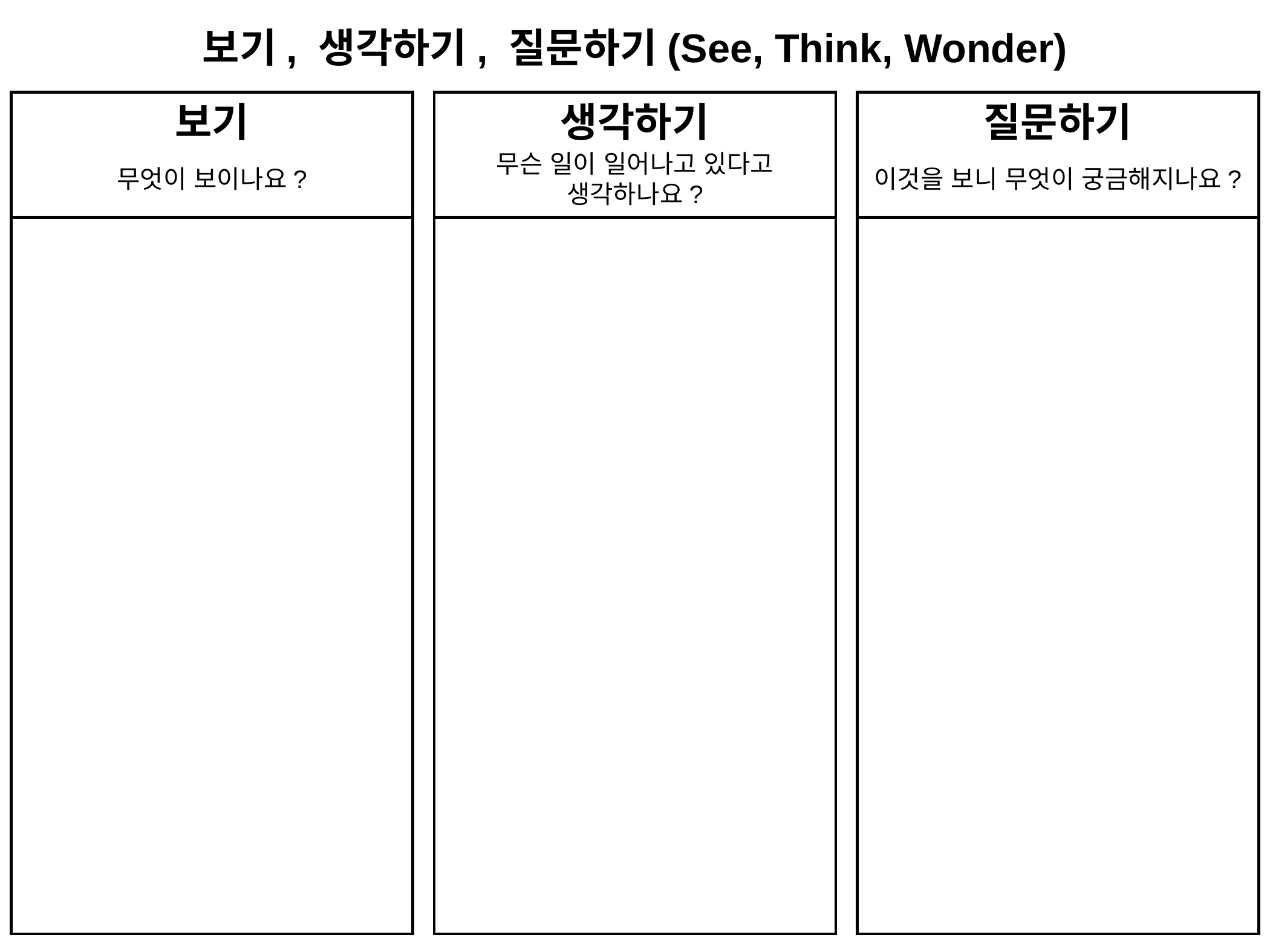

보기, 생각하기, 질문하기(See, Think, Wonder)

보기
생각하기
질문하기
무슨 일이 일어나고 있다고 생각하나요?
무엇이 보이나요?
이것을 보니 무엇이 궁금해지나요?